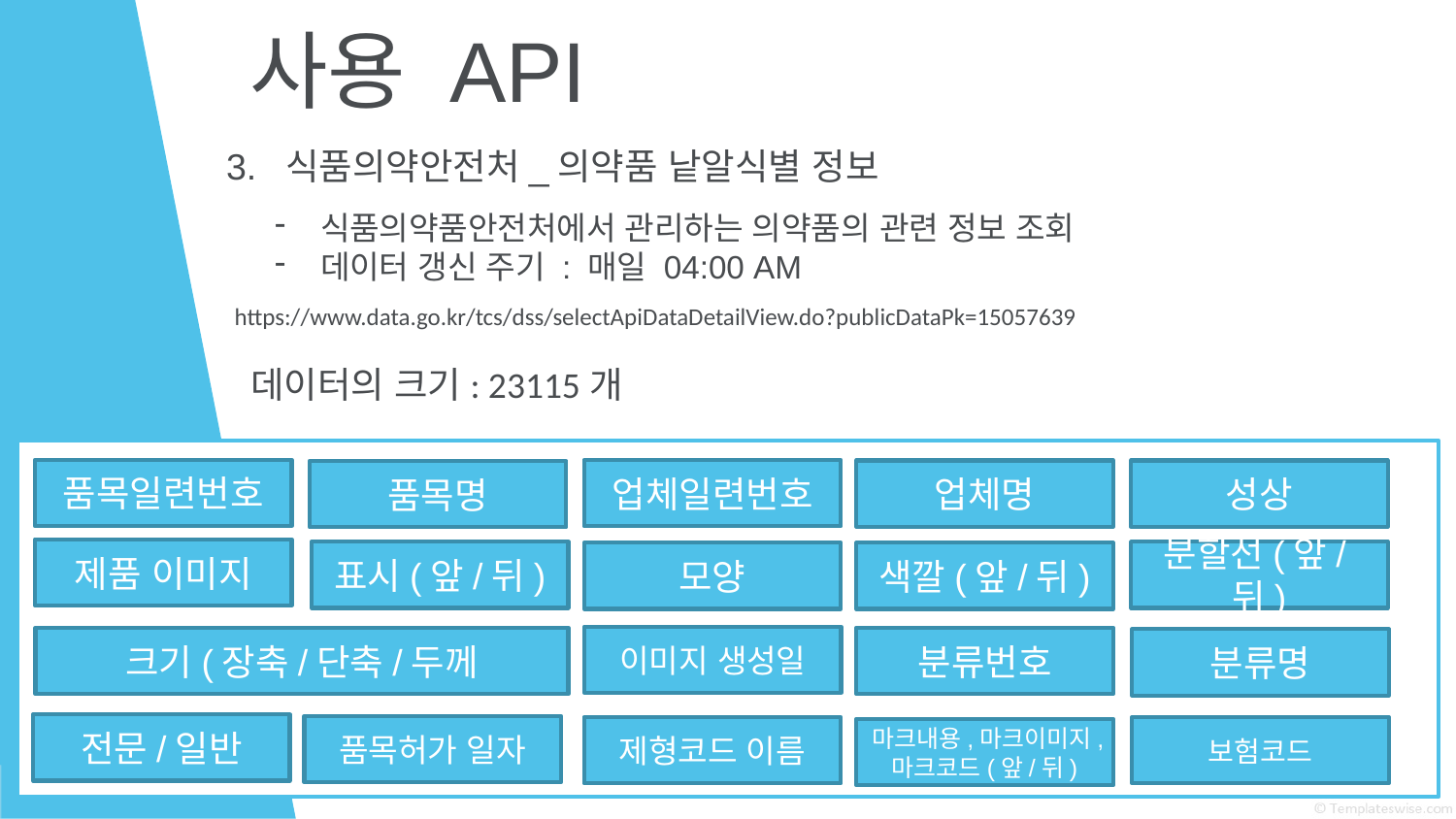

# 사용 API
3.  식품의약안전처_의약품 낱알식별 정보
식품의약품안전처에서 관리하는 의약품의 관련 정보 조회
데이터 갱신 주기 : 매일 04:00 AM
https://www.data.go.kr/tcs/dss/selectApiDataDetailView.do?publicDataPk=15057639
데이터의 크기: 23115개

품목일련번호
업체일련번호
업체명
성상
품목명
제품 이미지
표시(앞/뒤)
분할선(앞/뒤)
모양
색깔(앞/뒤)
이미지 생성일
크기(장축/단축/두께
분류번호
분류명
전문/일반
품목허가 일자
제형코드 이름
보험코드
마크내용,마크이미지,마크코드(앞/뒤)